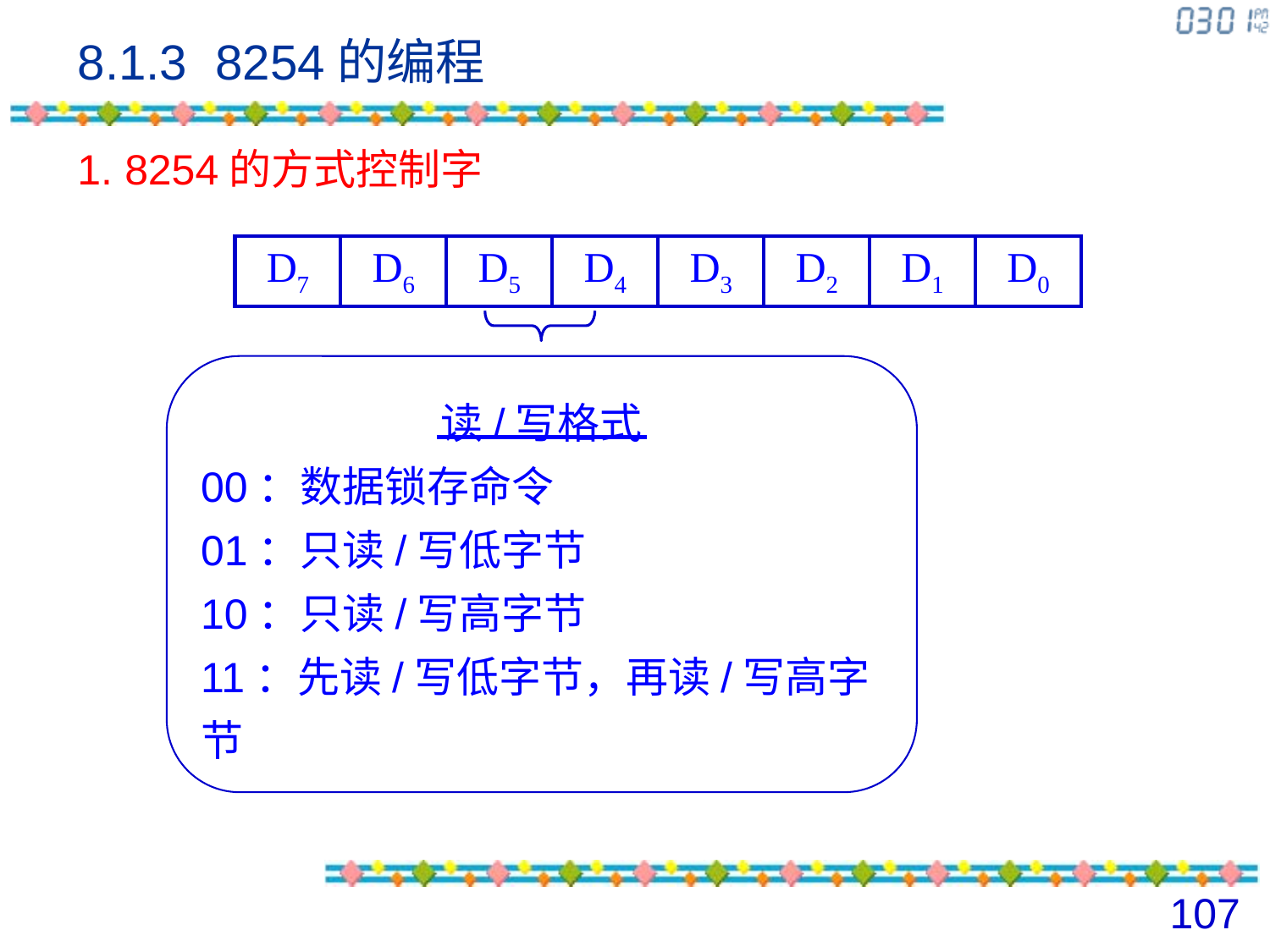

# 8.1.3  8254的编程
1. 8254的方式控制字
| D7 | D6 | D5 | D4 | D3 | D2 | D1 | D0 |
| --- | --- | --- | --- | --- | --- | --- | --- |

读/写格式
00：数据锁存命令
01：只读/写低字节
10：只读/写高字节
11：先读/写低字节，再读/写高字节